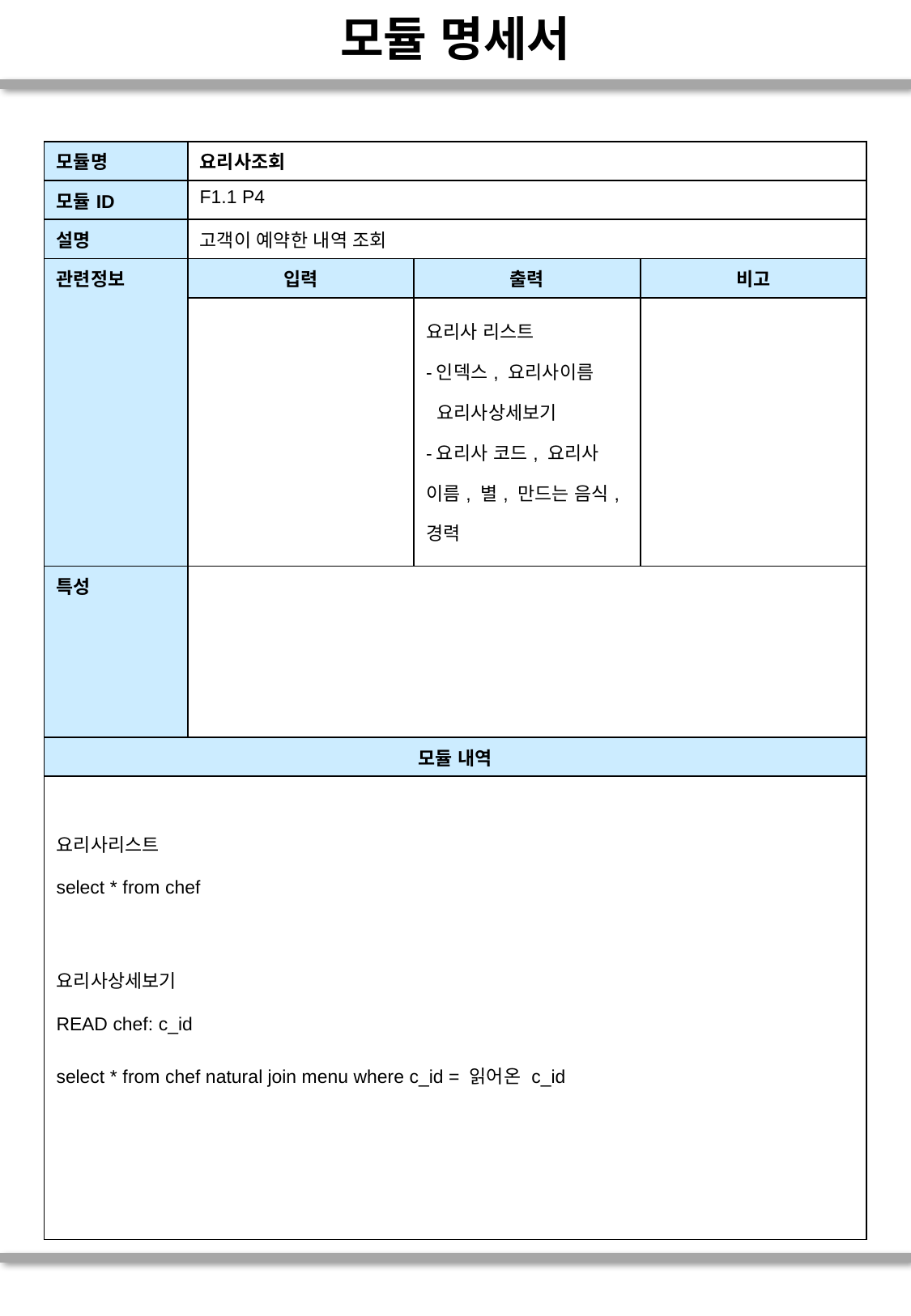

# 모듈 명세서
| 모듈명 | 요리사조회 |  |  |
| --- | --- | --- | --- |
| 모듈ID | F1.1 P4 |  |  |
| 설명 | 고객이 예약한 내역 조회 |  |  |
| 관련정보 | 입력 | 출력 | 비고 |
|  |  | 요리사 리스트 -인덱스, 요리사이름 요리사상세보기 -요리사 코드, 요리사 이름, 별, 만드는 음식, 경력 |  |
| 특성 |  |  |  |
| 모듈 내역 |  |  |  |
| 요리사리스트 select \* from chef 요리사상세보기 READ chef: c\_id select \* from chef natural join menu where c\_id = 읽어온 c\_id |  |  |  |